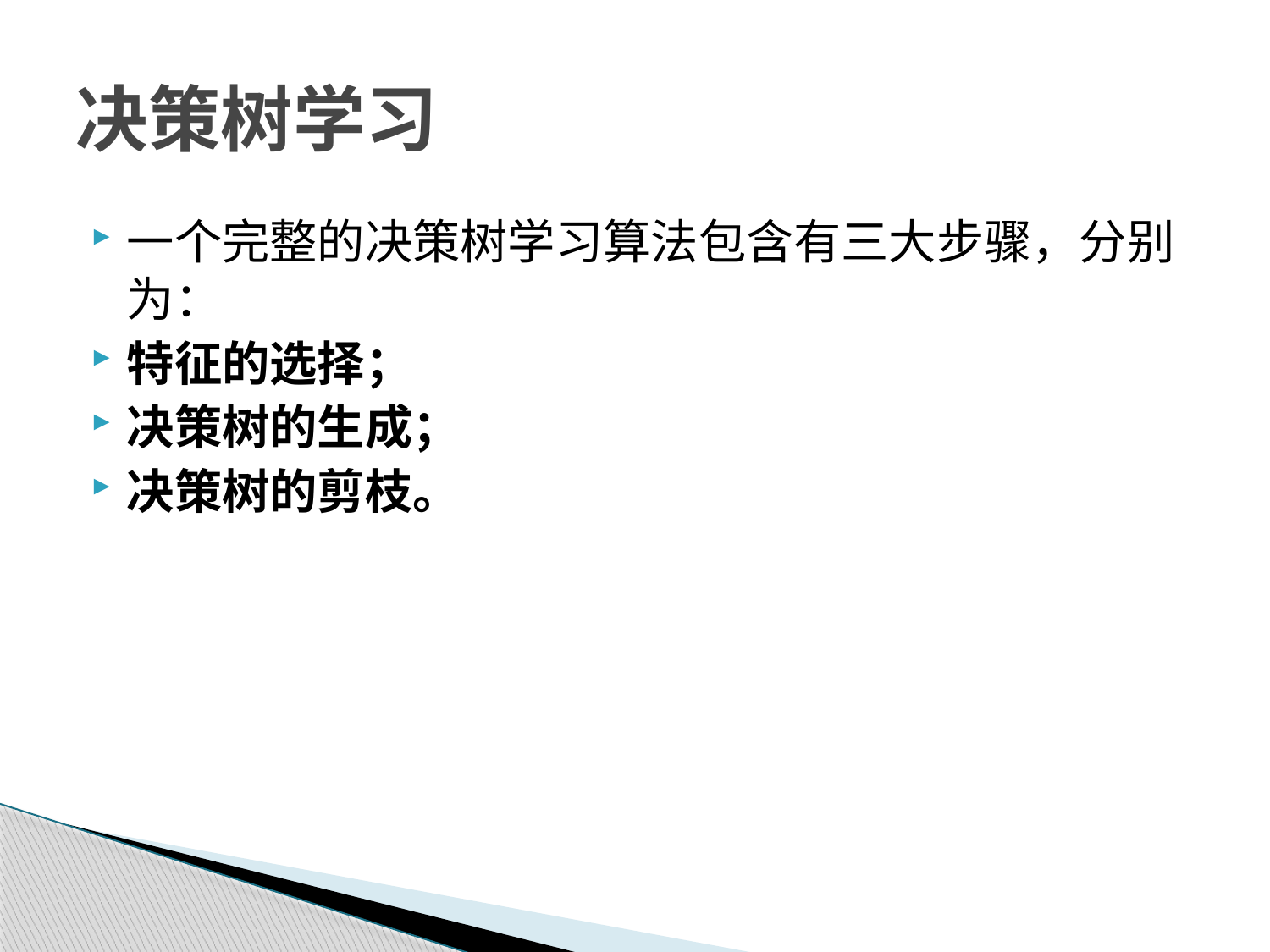

# 决策树学习
一个完整的决策树学习算法包含有三大步骤，分别为：
特征的选择；
决策树的生成；
决策树的剪枝。